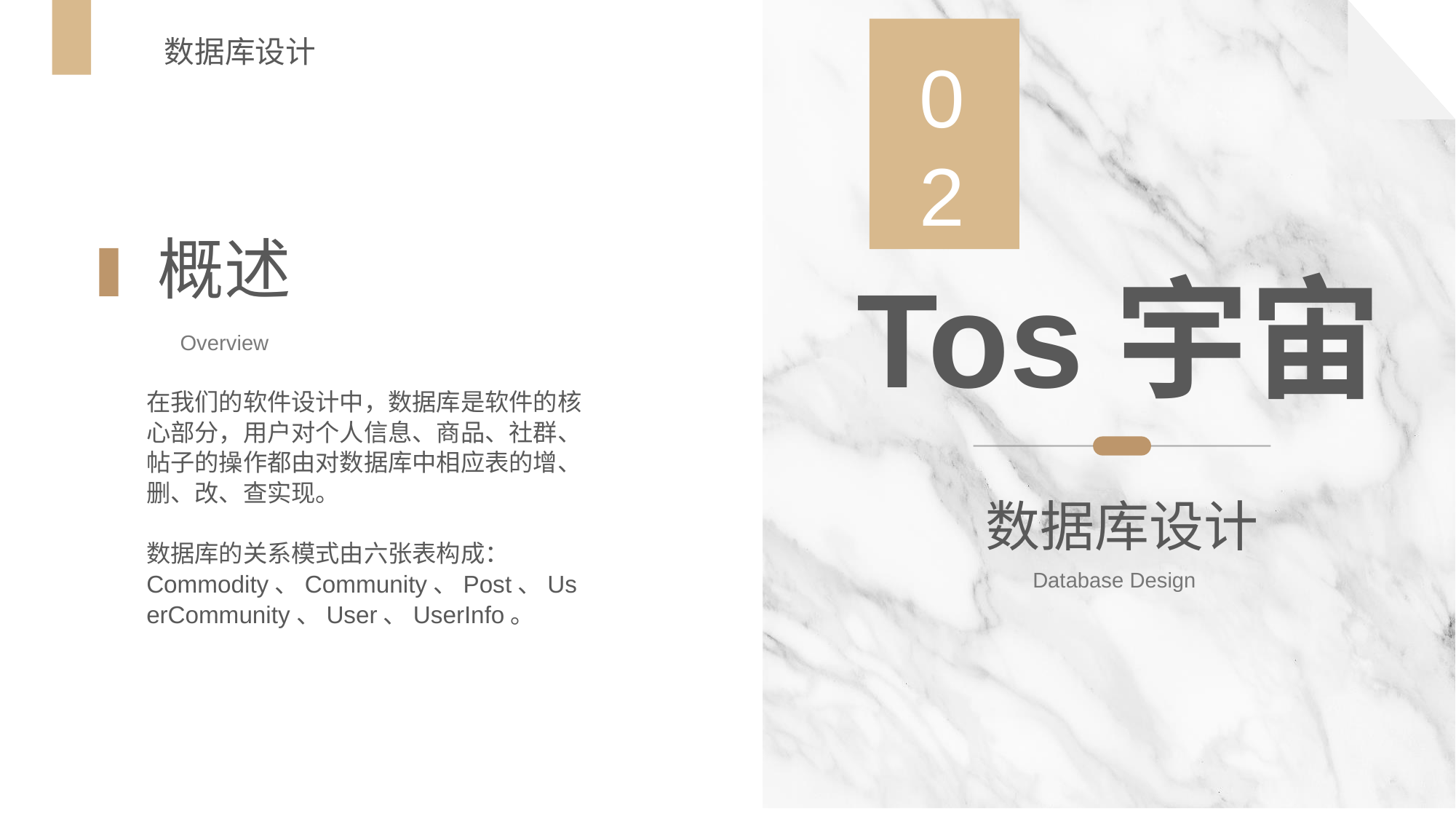

数据库设计
0
2
概述

Overview
在我们的软件设计中，数据库是软件的核心部分，用户对个人信息、商品、社群、帖子的操作都由对数据库中相应表的增、删、改、查实现。

数据库的关系模式由六张表构成：Commodity、Community、Post、UserCommunity、User、UserInfo。
Tos宇宙

数据库设计
Database Design
COMPA
01